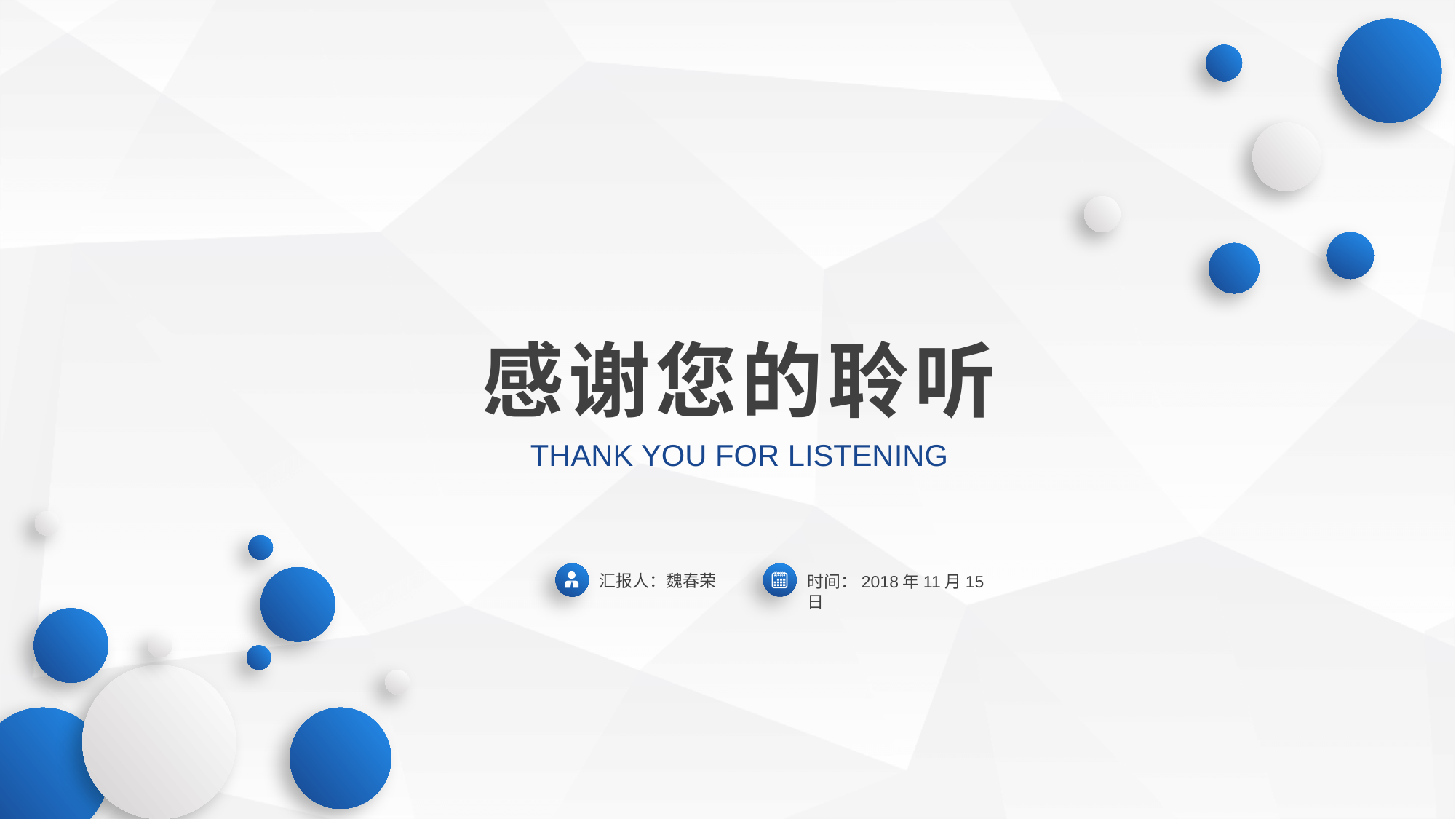

感谢您的聆听
THANK YOU FOR LISTENING

汇报人：魏春荣

时间：2018年11月15日